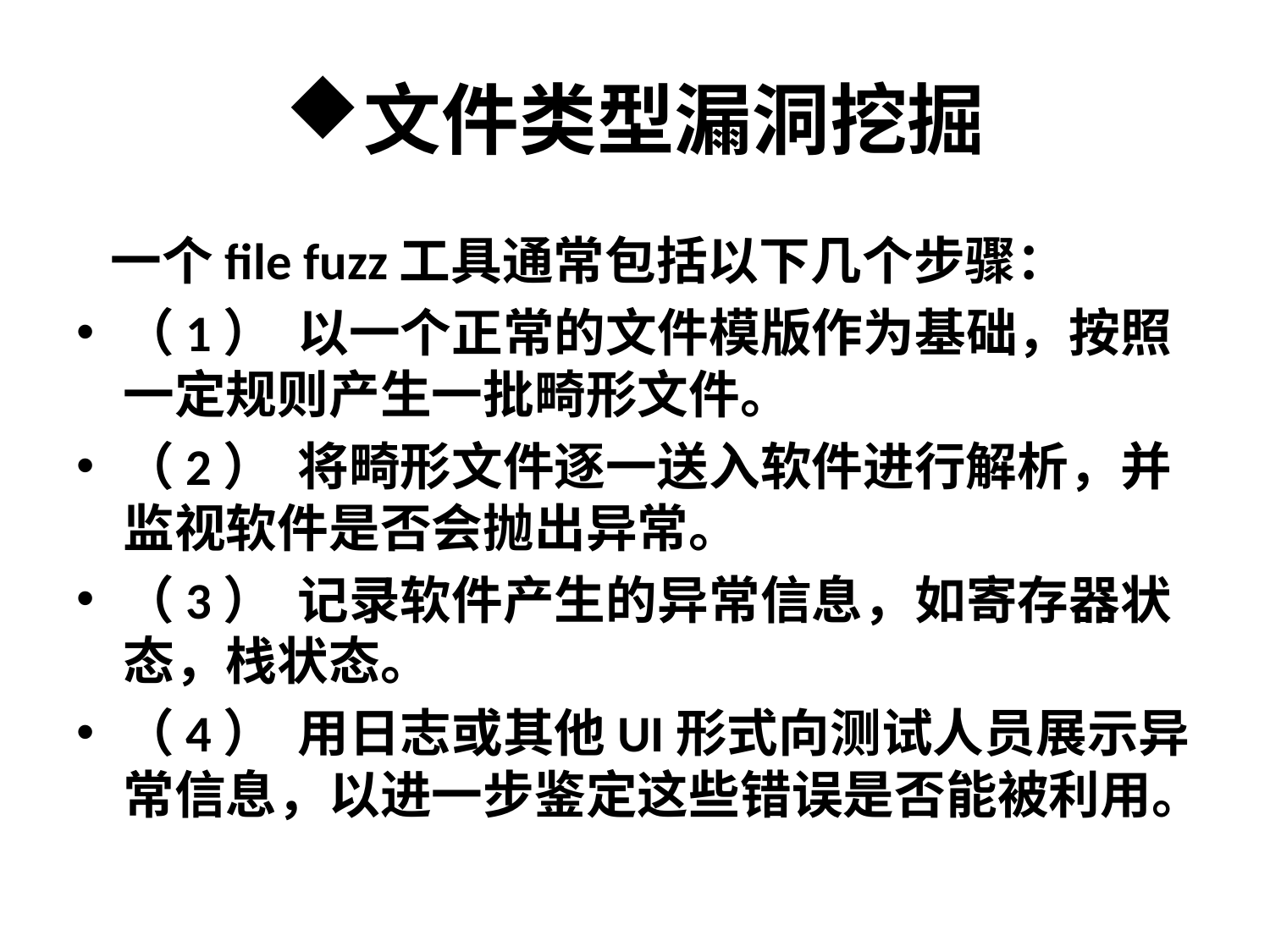

# 文件类型漏洞挖掘
  一个file fuzz工具通常包括以下几个步骤：
（1）  以一个正常的文件模版作为基础，按照一定规则产生一批畸形文件。
（2）  将畸形文件逐一送入软件进行解析，并监视软件是否会抛出异常。
（3）  记录软件产生的异常信息，如寄存器状态，栈状态。
（4）  用日志或其他UI形式向测试人员展示异常信息，以进一步鉴定这些错误是否能被利用。